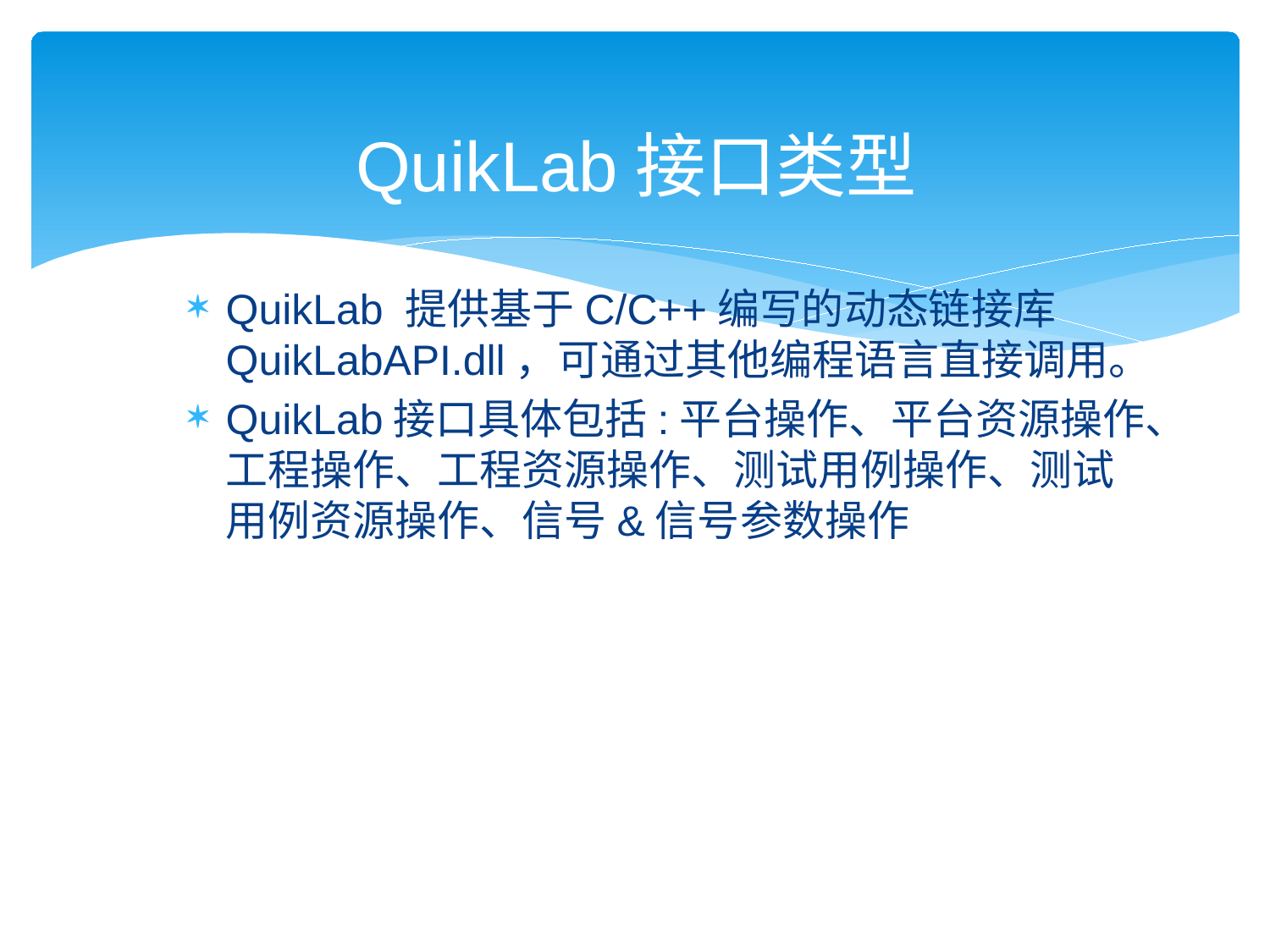

# QuikLab接口类型
QuikLab 提供基于C/C++编写的动态链接库QuikLabAPI.dll，可通过其他编程语言直接调用。
QuikLab接口具体包括:平台操作、平台资源操作、工程操作、工程资源操作、测试用例操作、测试用例资源操作、信号&信号参数操作